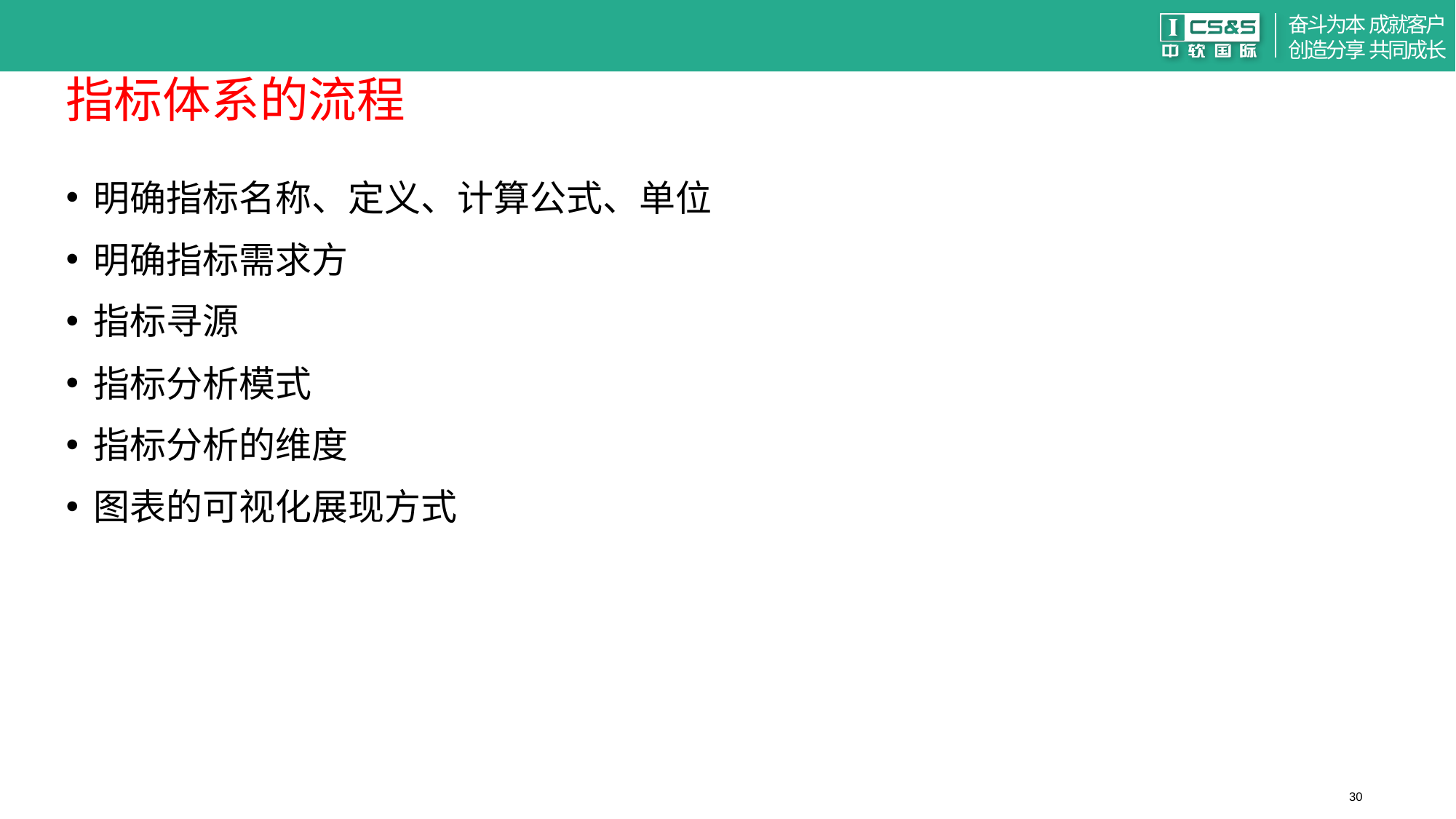

# 指标体系的流程
明确指标名称、定义、计算公式、单位
明确指标需求方
指标寻源
指标分析模式
指标分析的维度
图表的可视化展现方式